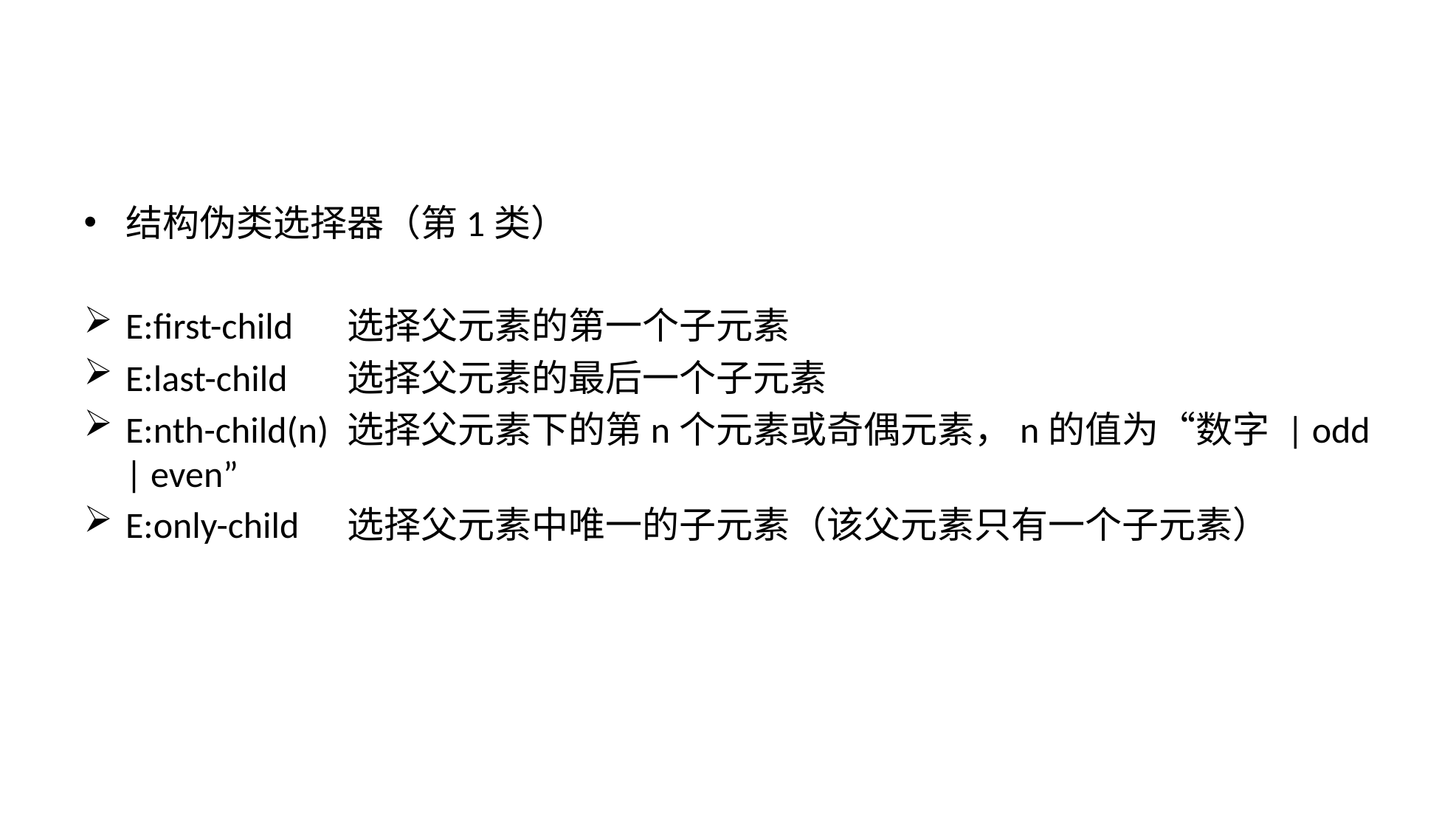

#
结构伪类选择器（第1类）

E:first-child	选择父元素的第一个子元素
E:last-child	选择父元素的最后一个子元素
E:nth-child(n)	选择父元素下的第n个元素或奇偶元素，n的值为“数字 | odd | even”
E:only-child	选择父元素中唯一的子元素（该父元素只有一个子元素）